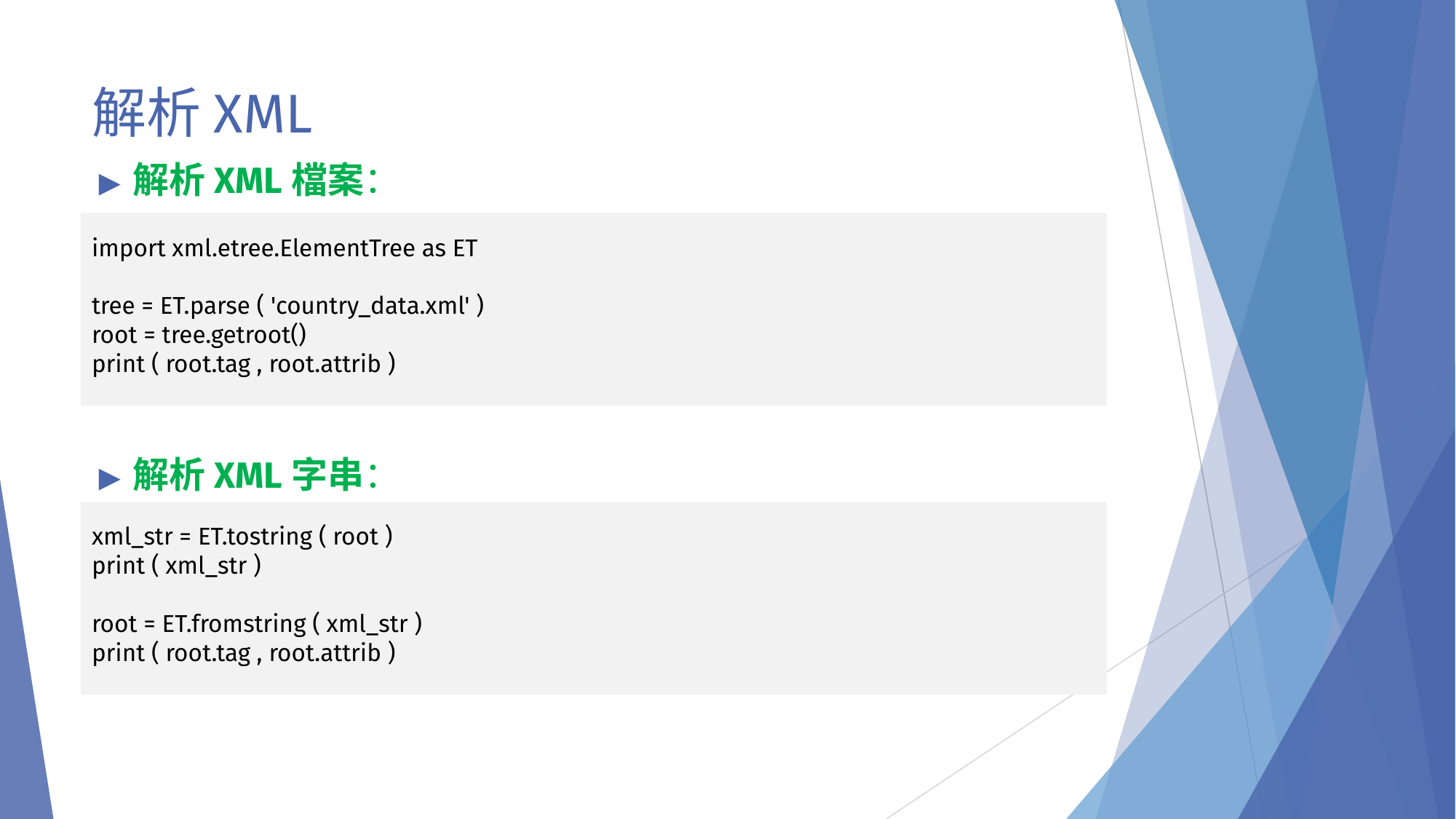

# 解析XML
解析XML檔案：

解析XML字串：
import xml.etree.ElementTree as ET

tree = ET.parse ( 'country_data.xml' )
root = tree.getroot()
print ( root.tag , root.attrib )
xml_str = ET.tostring ( root )
print ( xml_str )

root = ET.fromstring ( xml_str )
print ( root.tag , root.attrib )